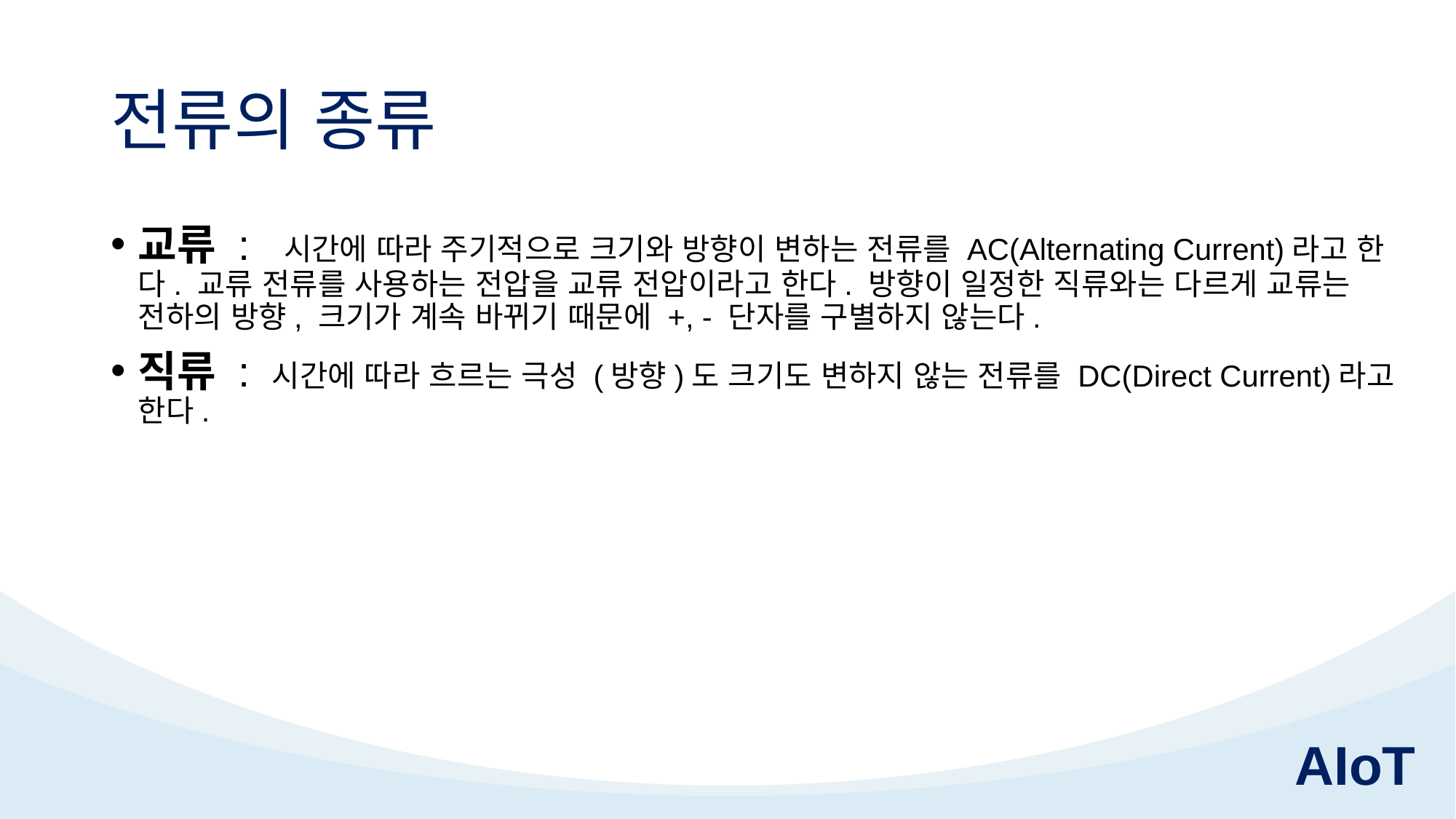

# 전류의 종류
교류 :  시간에 따라 주기적으로 크기와 방향이 변하는 전류를 AC(Alternating Current)라고 한다. 교류 전류를 사용하는 전압을 교류 전압이라고 한다. 방향이 일정한 직류와는 다르게 교류는 전하의 방향, 크기가 계속 바뀌기 때문에 +, - 단자를 구별하지 않는다.
직류 : 시간에 따라 흐르는 극성 (방향)도 크기도 변하지 않는 전류를 DC(Direct Current)라고 한다.